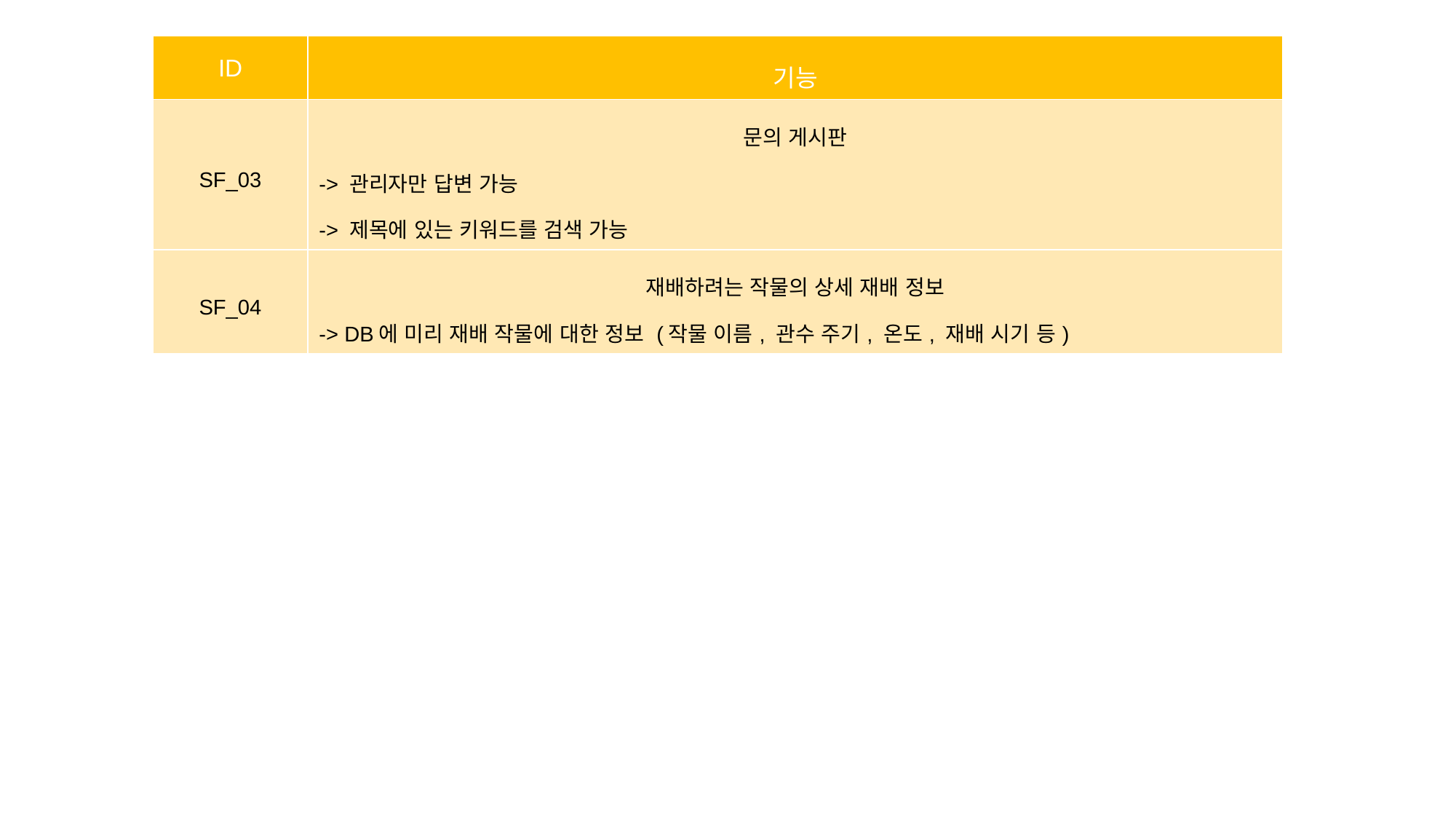

| ID | 기능 |
| --- | --- |
| SF\_03 | 문의 게시판 -> 관리자만 답변 가능 -> 제목에 있는 키워드를 검색 가능 |
| SF\_04 | 재배하려는 작물의 상세 재배 정보 -> DB에 미리 재배 작물에 대한 정보 (작물 이름, 관수 주기, 온도, 재배 시기 등) |